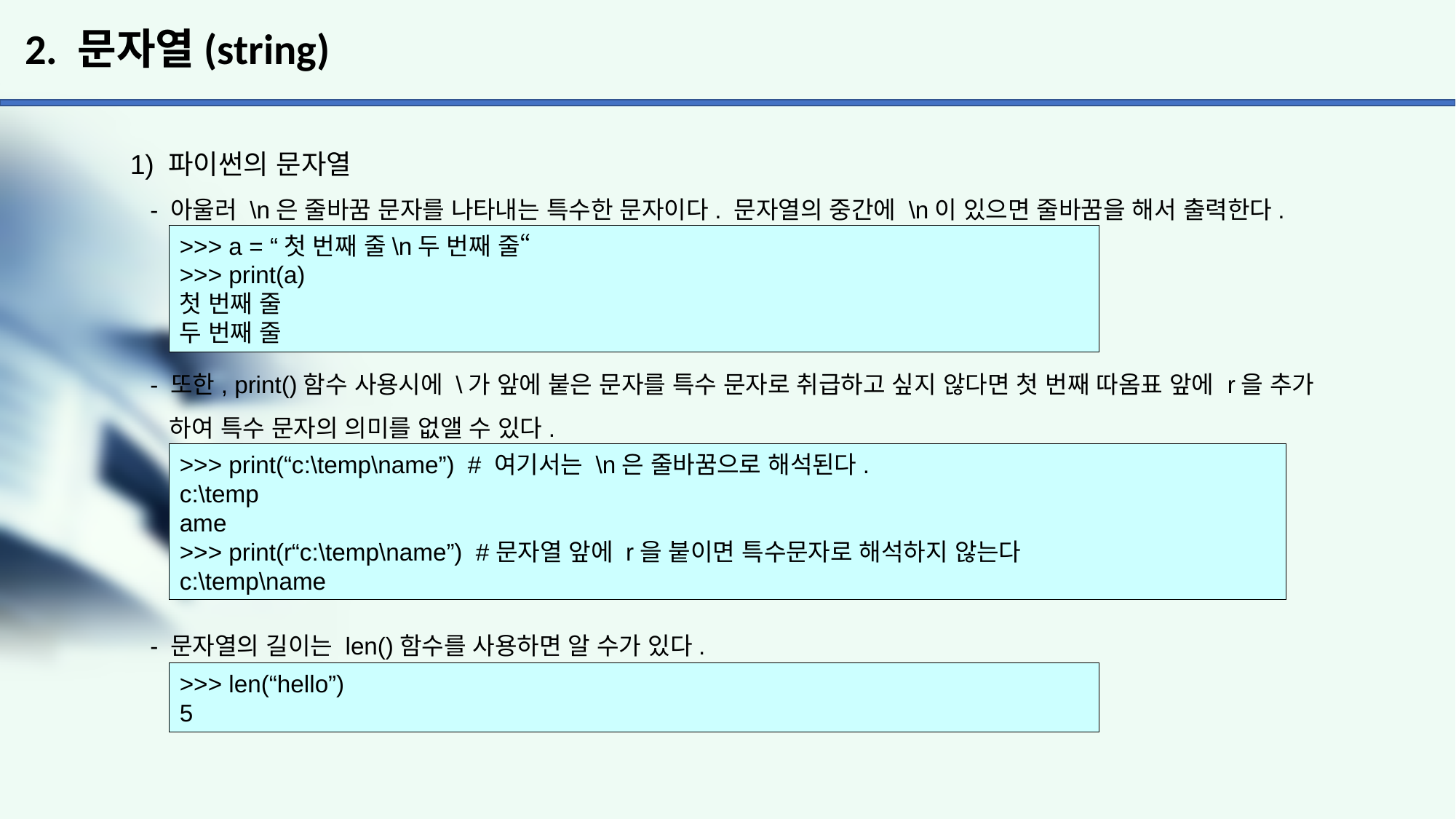

# 2. 문자열(string)
1) 파이썬의 문자열
   - 아울러 \n은 줄바꿈 문자를 나타내는 특수한 문자이다. 문자열의 중간에 \n이 있으면 줄바꿈을 해서 출력한다.

   - 또한, print()함수 사용시에 \가 앞에 붙은 문자를 특수 문자로 취급하고 싶지 않다면 첫 번째 따옴표 앞에 r을 추가
     하여 특수 문자의 의미를 없앨 수 있다.

   - 문자열의 길이는 len()함수를 사용하면 알 수가 있다.
>>> a = “첫 번째 줄\n두 번째 줄“
>>> print(a)
첫 번째 줄
두 번째 줄
>>> print(“c:\temp\name”)  # 여기서는 \n은 줄바꿈으로 해석된다.
c:\temp
ame
>>> print(r“c:\temp\name”)  #문자열 앞에 r을 붙이면 특수문자로 해석하지 않는다
c:\temp\name
>>> len(“hello”)
5